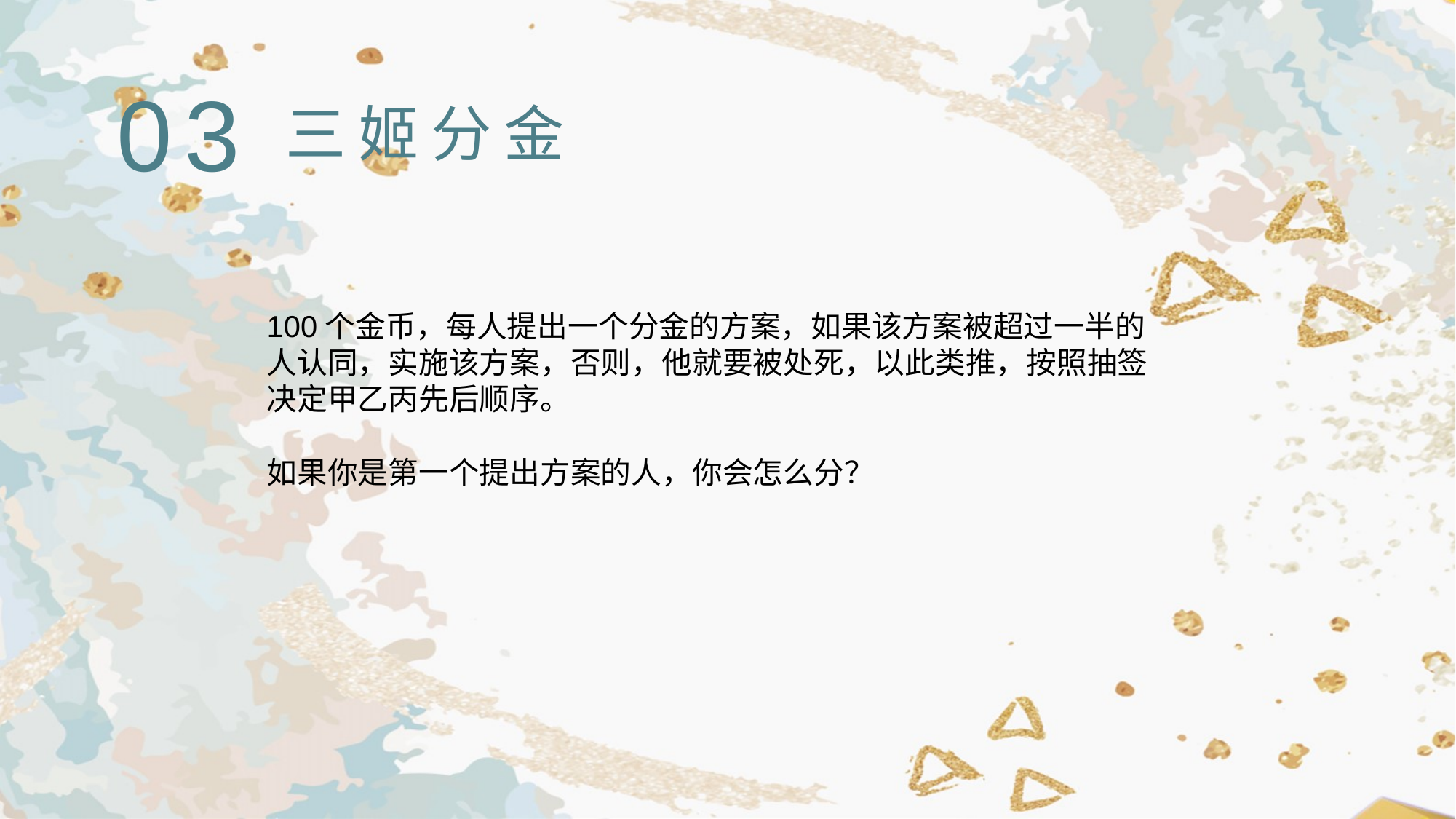

03
三姬分金
100个金币，每人提出一个分金的方案，如果该方案被超过一半的人认同，实施该方案，否则，他就要被处死，以此类推，按照抽签决定甲乙丙先后顺序。

如果你是第一个提出方案的人，你会怎么分？